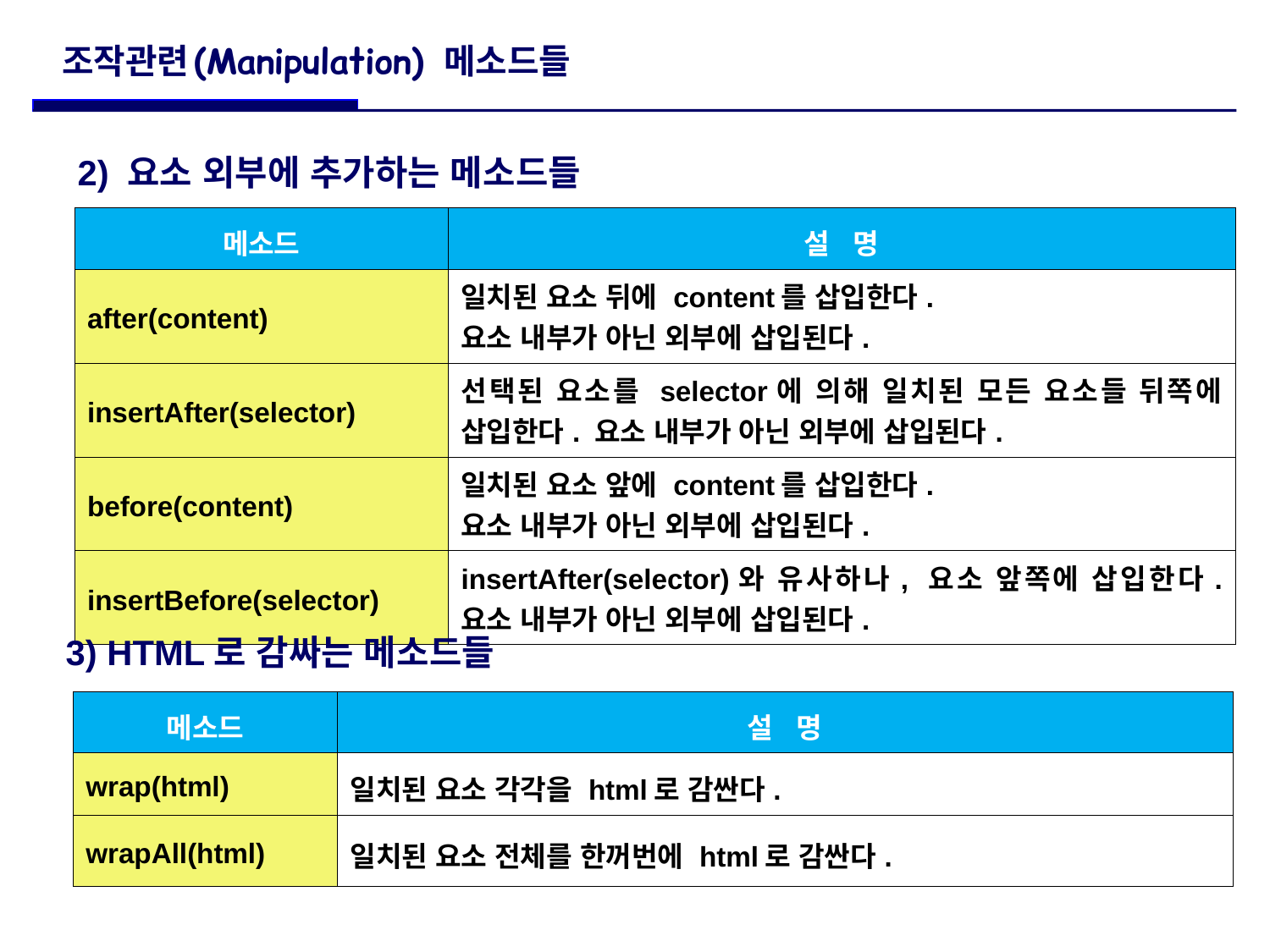

# 조작관련(Manipulation) 메소드들
2) 요소 외부에 추가하는 메소드들
| 메소드 | 설 명 |
| --- | --- |
| after(content) | 일치된 요소 뒤에 content를 삽입한다. 요소 내부가 아닌 외부에 삽입된다. |
| insertAfter(selector) | 선택된 요소를 selector에 의해 일치된 모든 요소들 뒤쪽에 삽입한다. 요소 내부가 아닌 외부에 삽입된다. |
| before(content) | 일치된 요소 앞에 content를 삽입한다. 요소 내부가 아닌 외부에 삽입된다. |
| insertBefore(selector) | insertAfter(selector)와 유사하나, 요소 앞쪽에 삽입한다. 요소 내부가 아닌 외부에 삽입된다. |
3) HTML로 감싸는 메소드들
| 메소드 | 설 명 |
| --- | --- |
| wrap(html) | 일치된 요소 각각을 html로 감싼다. |
| wrapAll(html) | 일치된 요소 전체를 한꺼번에 html로 감싼다. |